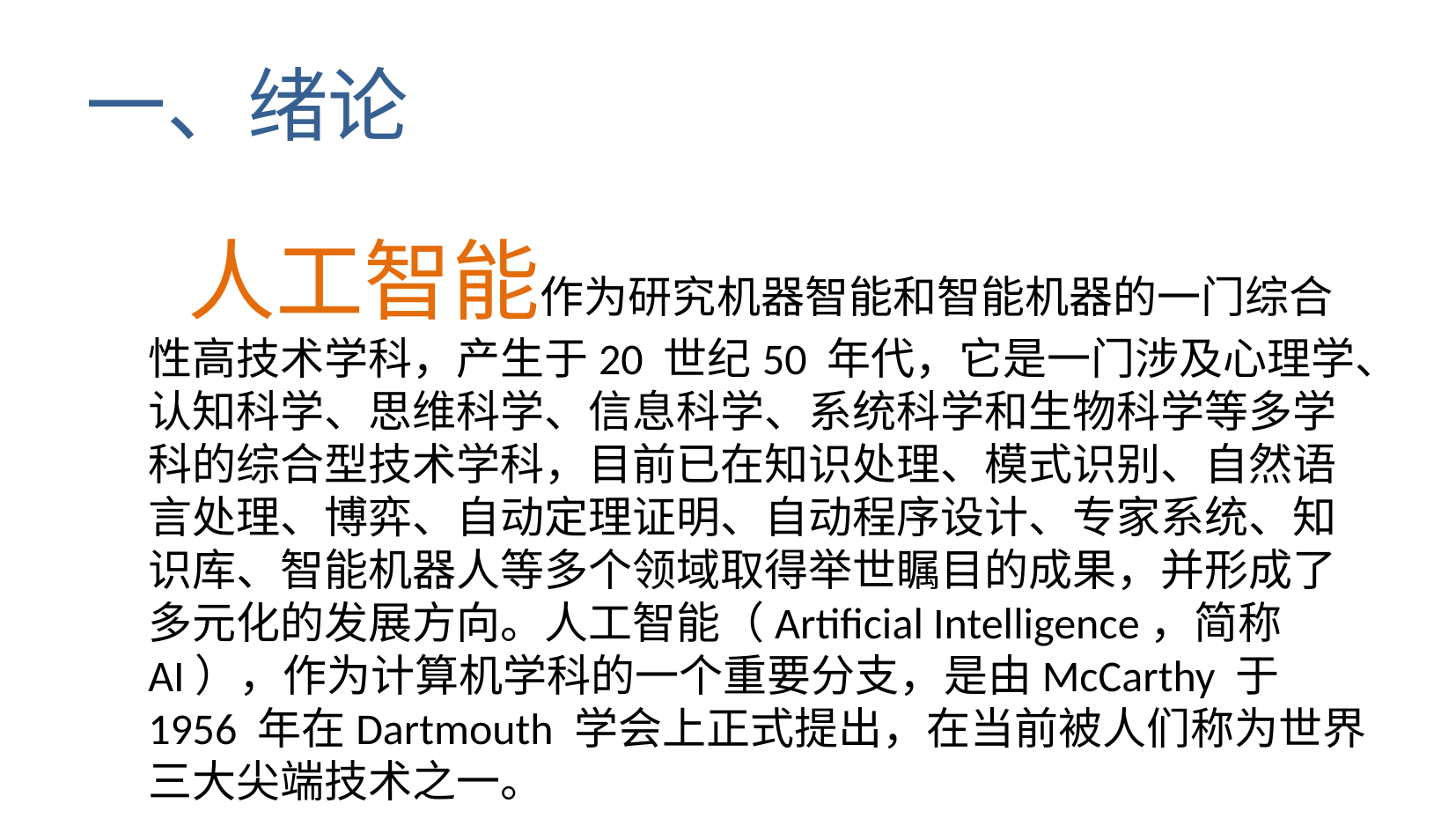

# 一、绪论
   人工智能作为研究机器智能和智能机器的一门综合性高技术学科，产生于20 世纪50 年代，它是一门涉及心理学、认知科学、思维科学、信息科学、系统科学和生物科学等多学科的综合型技术学科，目前已在知识处理、模式识别、自然语言处理、博弈、自动定理证明、自动程序设计、专家系统、知识库、智能机器人等多个领域取得举世瞩目的成果，并形成了多元化的发展方向。人工智能（Artificial Intelligence，简称AI），作为计算机学科的一个重要分支，是由McCarthy 于1956 年在Dartmouth 学会上正式提出，在当前被人们称为世界三大尖端技术之一。